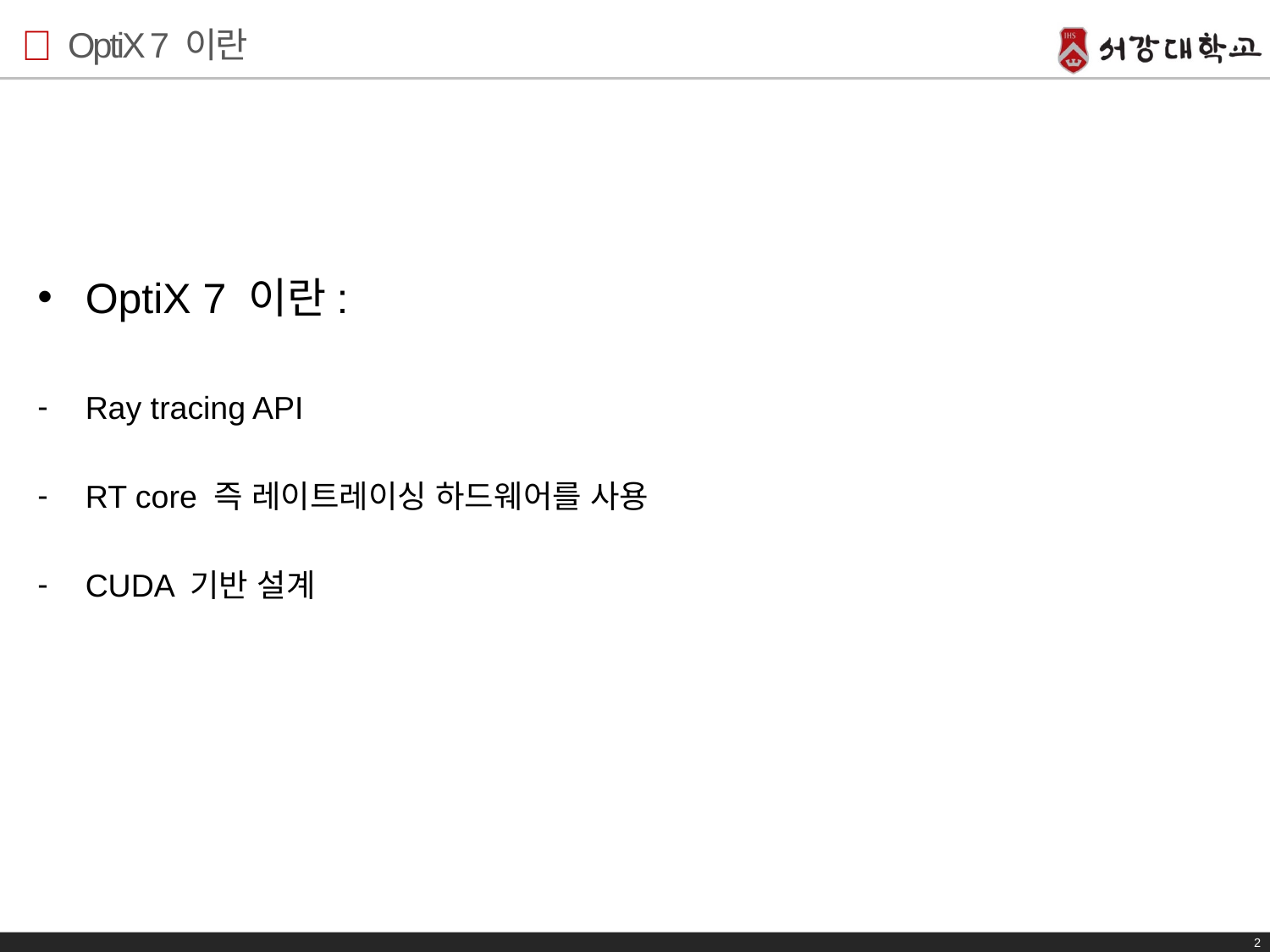

# OptiX 7 이란

OptiX 7 이란:

Ray tracing API

RT core 즉 레이트레이싱 하드웨어를 사용

CUDA 기반 설계

2